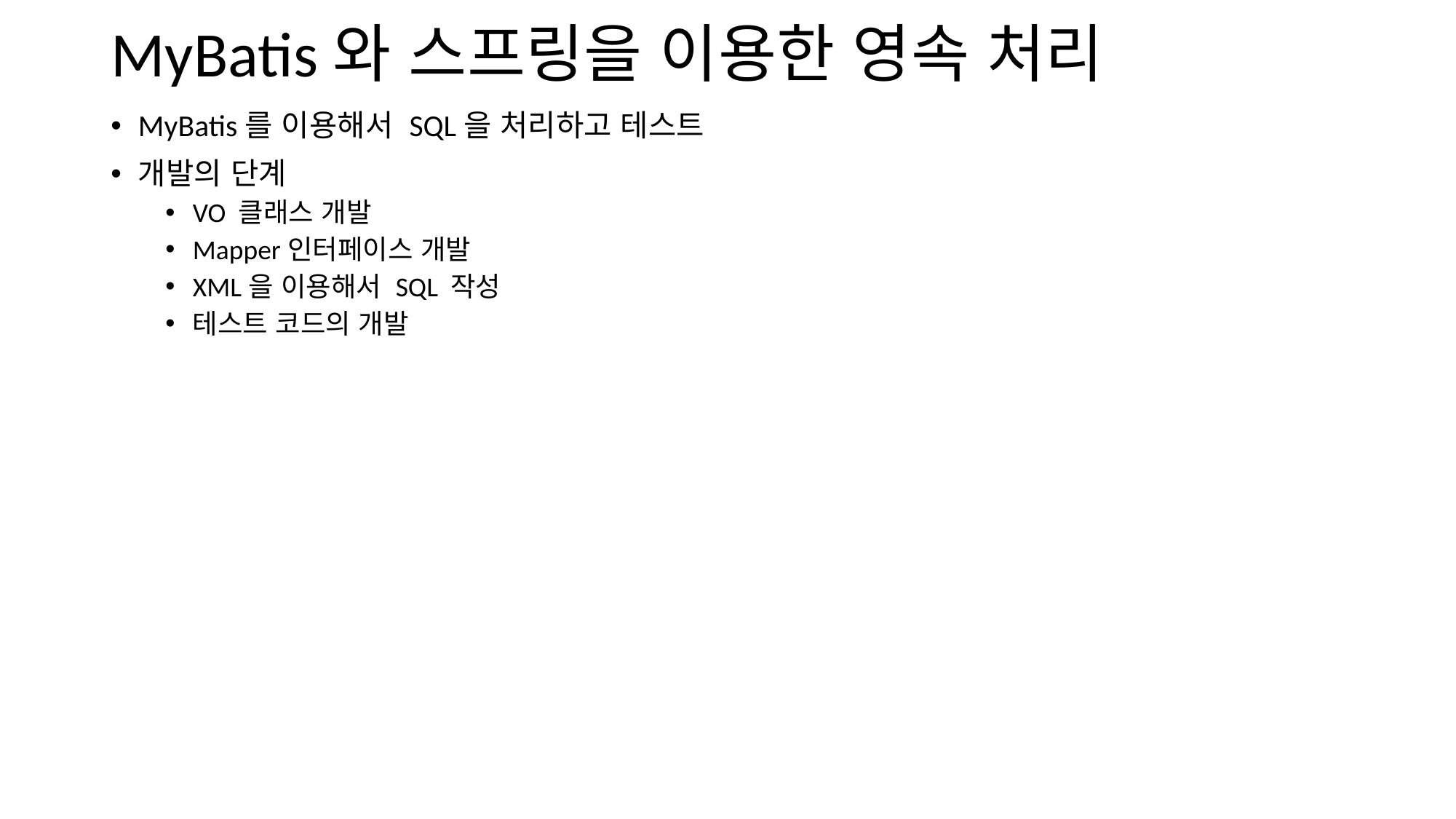

# MyBatis와 스프링을 이용한 영속 처리
MyBatis를 이용해서 SQL을 처리하고 테스트
개발의 단계
VO 클래스 개발
Mapper인터페이스 개발
XML을 이용해서 SQL 작성
테스트 코드의 개발